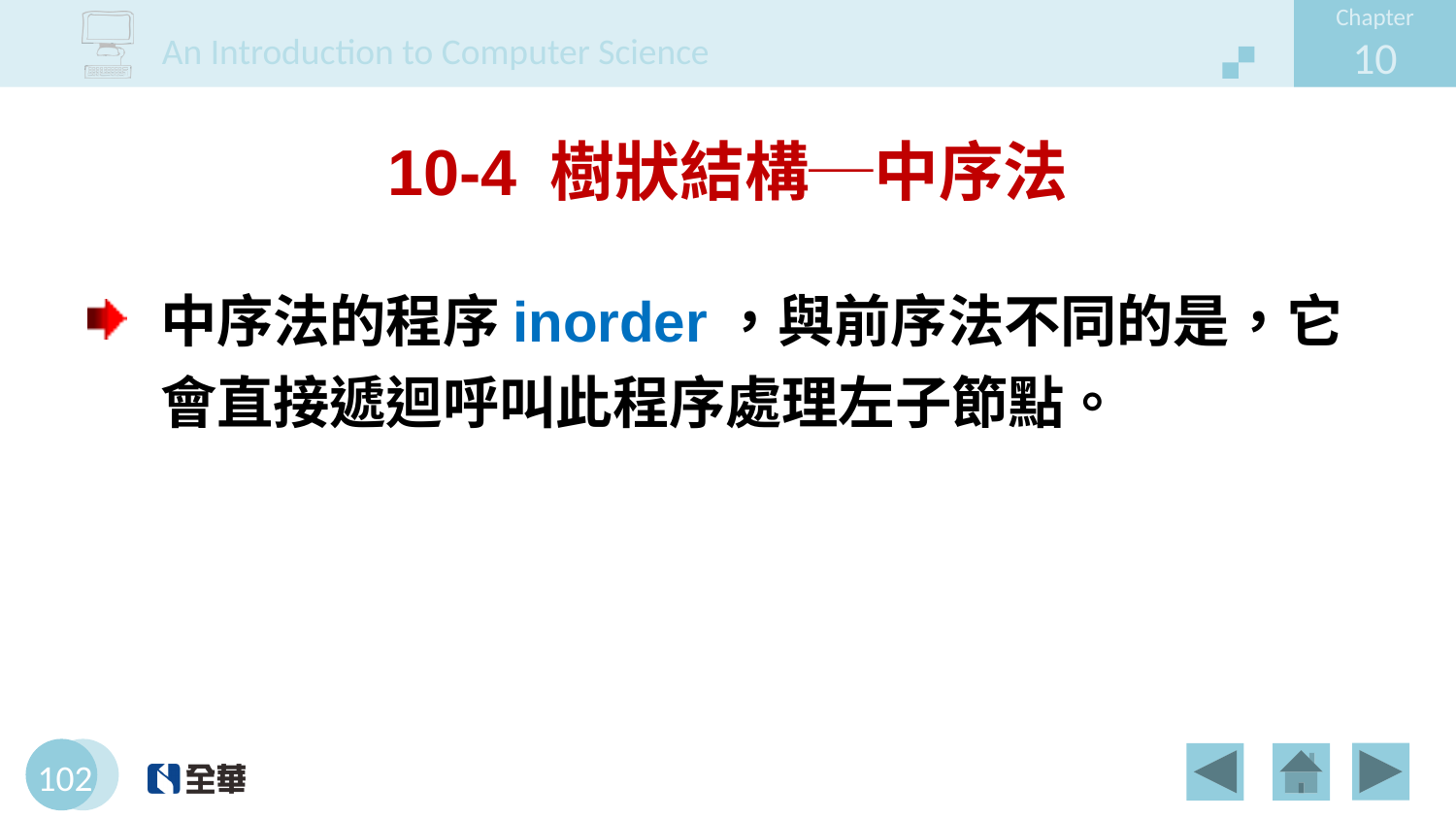

# 10-4 樹狀結構─中序法
中序法的程序inorder，與前序法不同的是，它會直接遞迴呼叫此程序處理左子節點。